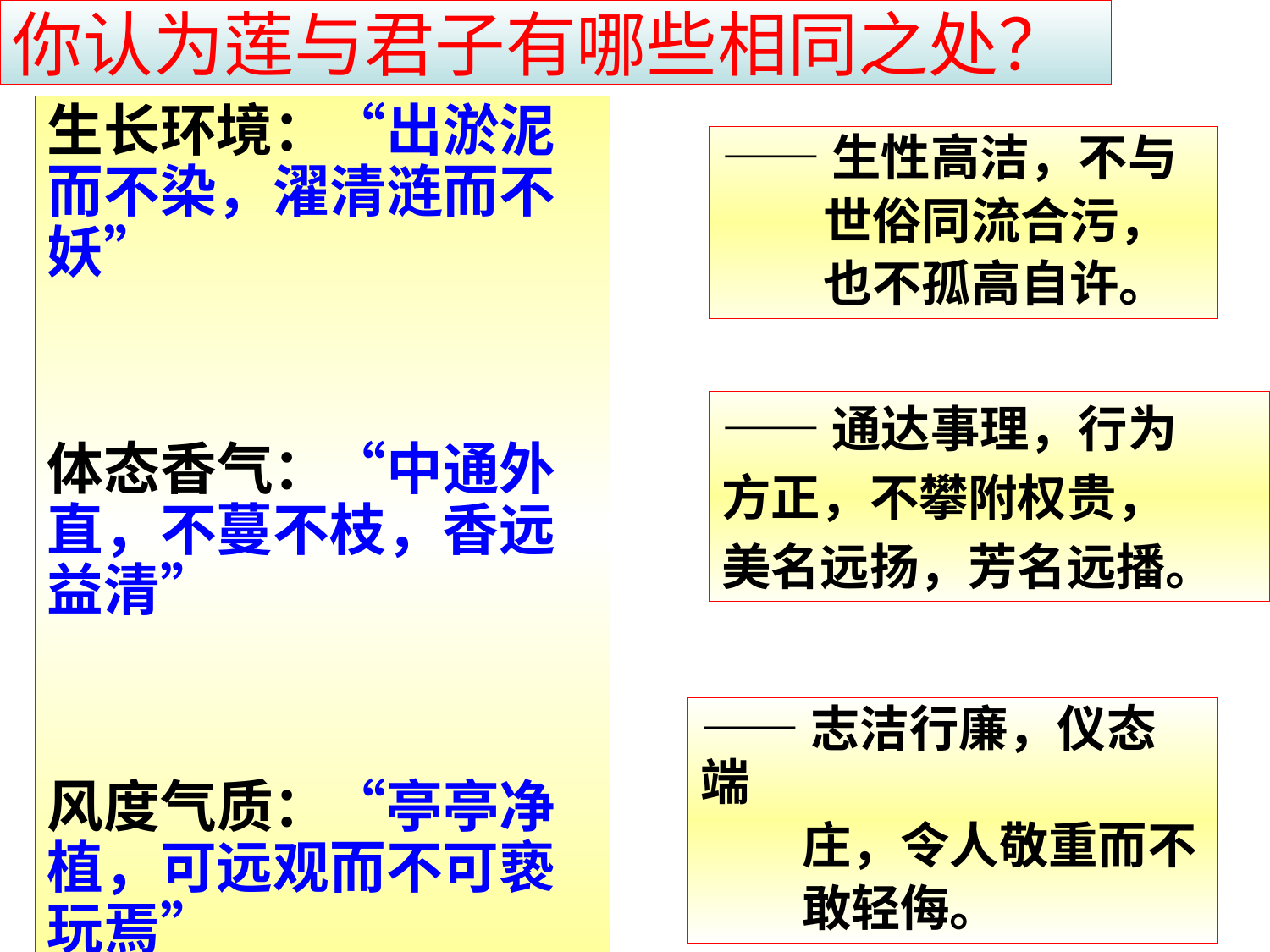

# 你认为莲与君子有哪些相同之处？
生长环境：“出淤泥而不染，濯清涟而不妖”

体态香气：“中通外直，不蔓不枝，香远益清”

风度气质：“亭亭净植，可远观而不可亵玩焉”
——生性高洁，不与
        世俗同流合污，
        也不孤高自许。
——通达事理，行为
方正，不攀附权贵，
美名远扬，芳名远播。
——志洁行廉，仪态端
        庄，令人敬重而不
        敢轻侮。